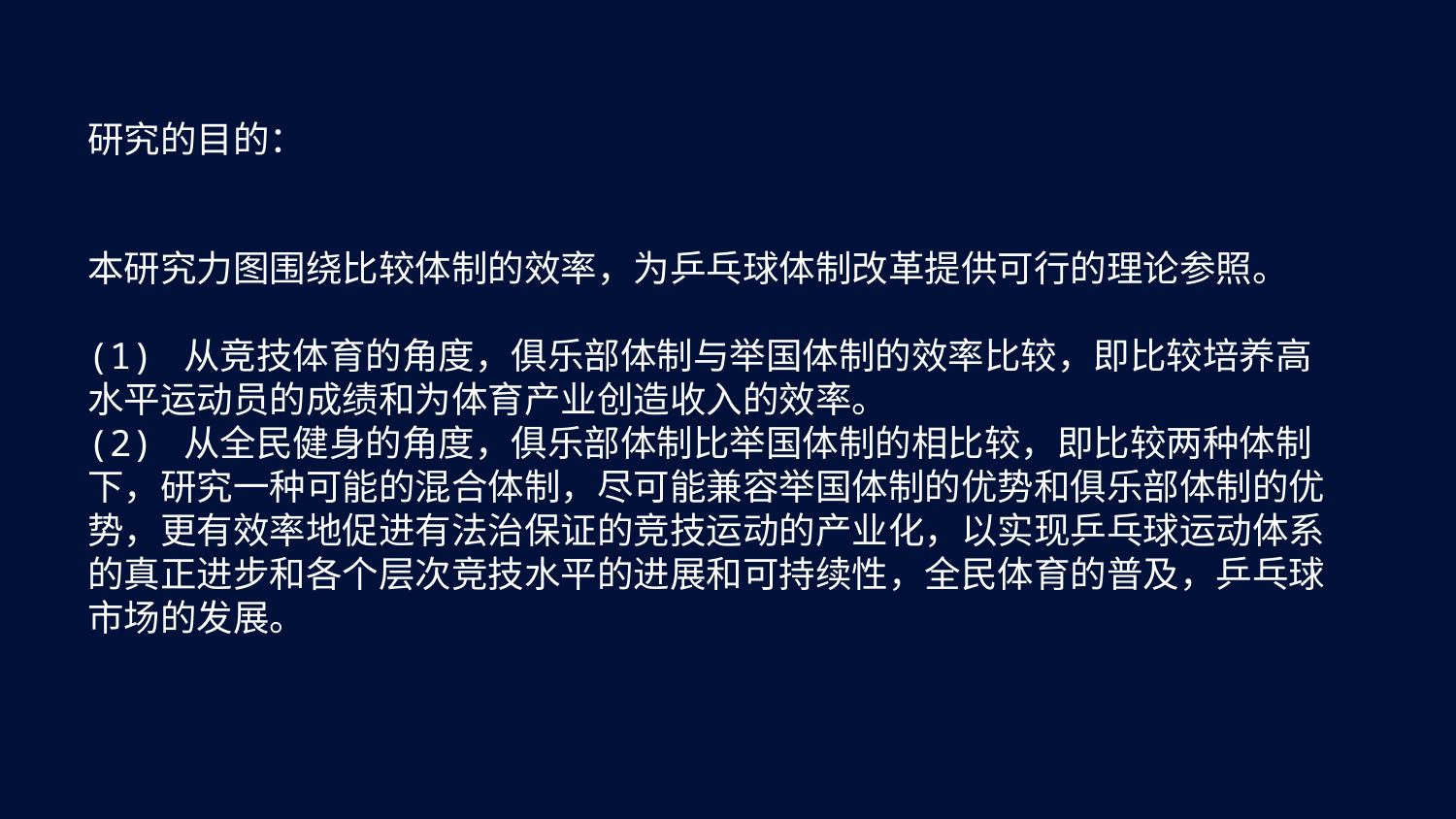

研究的目的：
本研究力图围绕比较体制的效率，为乒乓球体制改革提供可行的理论参照。
(1) 从竞技体育的角度，俱乐部体制与举国体制的效率比较，即比较培养高水平运动员的成绩和为体育产业创造收入的效率。
(2) 从全民健身的角度，俱乐部体制比举国体制的相比较，即比较两种体制下，研究一种可能的混合体制，尽可能兼容举国体制的优势和俱乐部体制的优势，更有效率地促进有法治保证的竞技运动的产业化，以实现乒乓球运动体系的真正进步和各个层次竞技水平的进展和可持续性，全民体育的普及，乒乓球市场的发展。